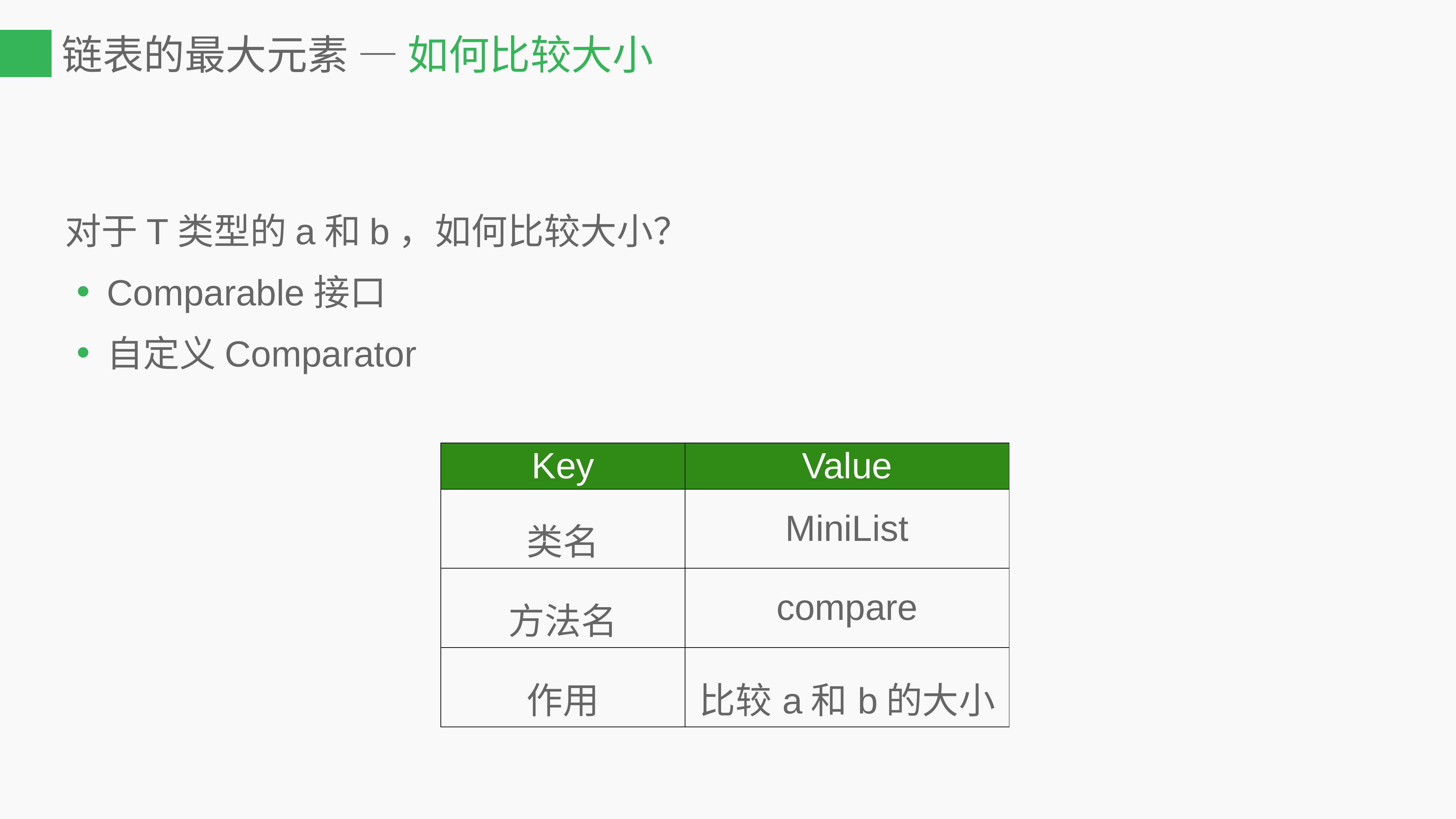

# 链表的最大元素 — 如何比较大小
对于T类型的a和b，如何比较大小？
Comparable接口
自定义Comparator
| Key | Value |
| --- | --- |
| 类名 | MiniList |
| 方法名 | compare |
| 作用 | 比较a和b的大小 |